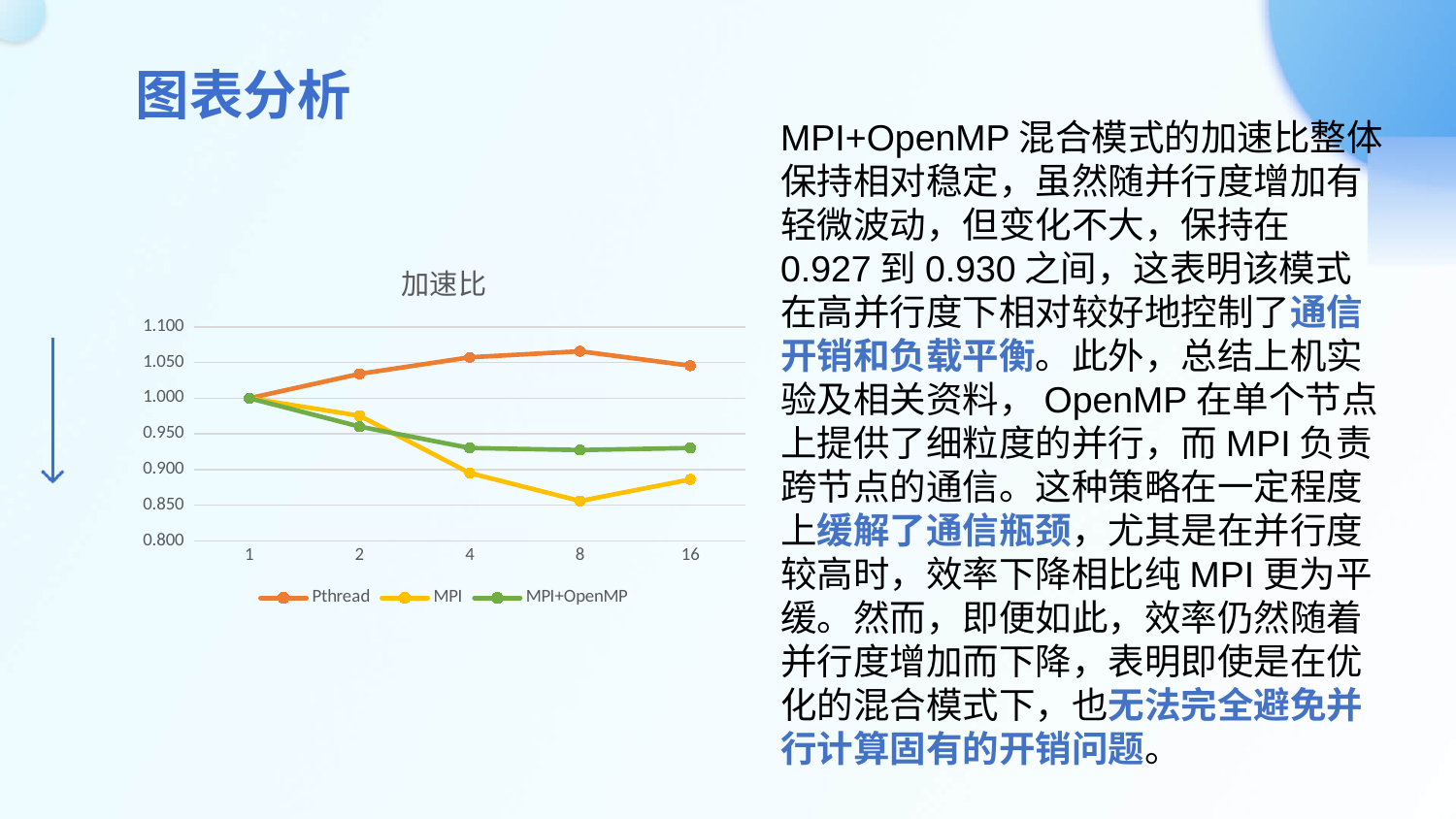

图表分析
MPI+OpenMP混合模式的加速比整体保持相对稳定，虽然随并行度增加有轻微波动，但变化不大，保持在0.927到0.930之间，这表明该模式在高并行度下相对较好地控制了通信开销和负载平衡。此外，总结上机实验及相关资料，OpenMP在单个节点上提供了细粒度的并行，而MPI负责跨节点的通信。这种策略在一定程度上缓解了通信瓶颈，尤其是在并行度较高时，效率下降相比纯MPI更为平缓。然而，即便如此，效率仍然随着并行度增加而下降，表明即使是在优化的混合模式下，也无法完全避免并行计算固有的开销问题。

### Chart: 加速比

| Category | Pthread | MPI | MPI+OpenMP |
|---|---|---|---|
| 1 | 1.0 | 1.0 | 1.0 |
| 2 | 1.034065934065934 | 0.975452196382429 | 0.9601769911504424 |
| 4 | 1.0573033707865167 | 0.895080023710729 | 0.9301898346601346 |
| 8 | 1.0656851642129104 | 0.8560090702947846 | 0.9273504273504274 |
| 16 | 1.0455555555555556 | 0.8861502347417841 | 0.9301898346601346 |